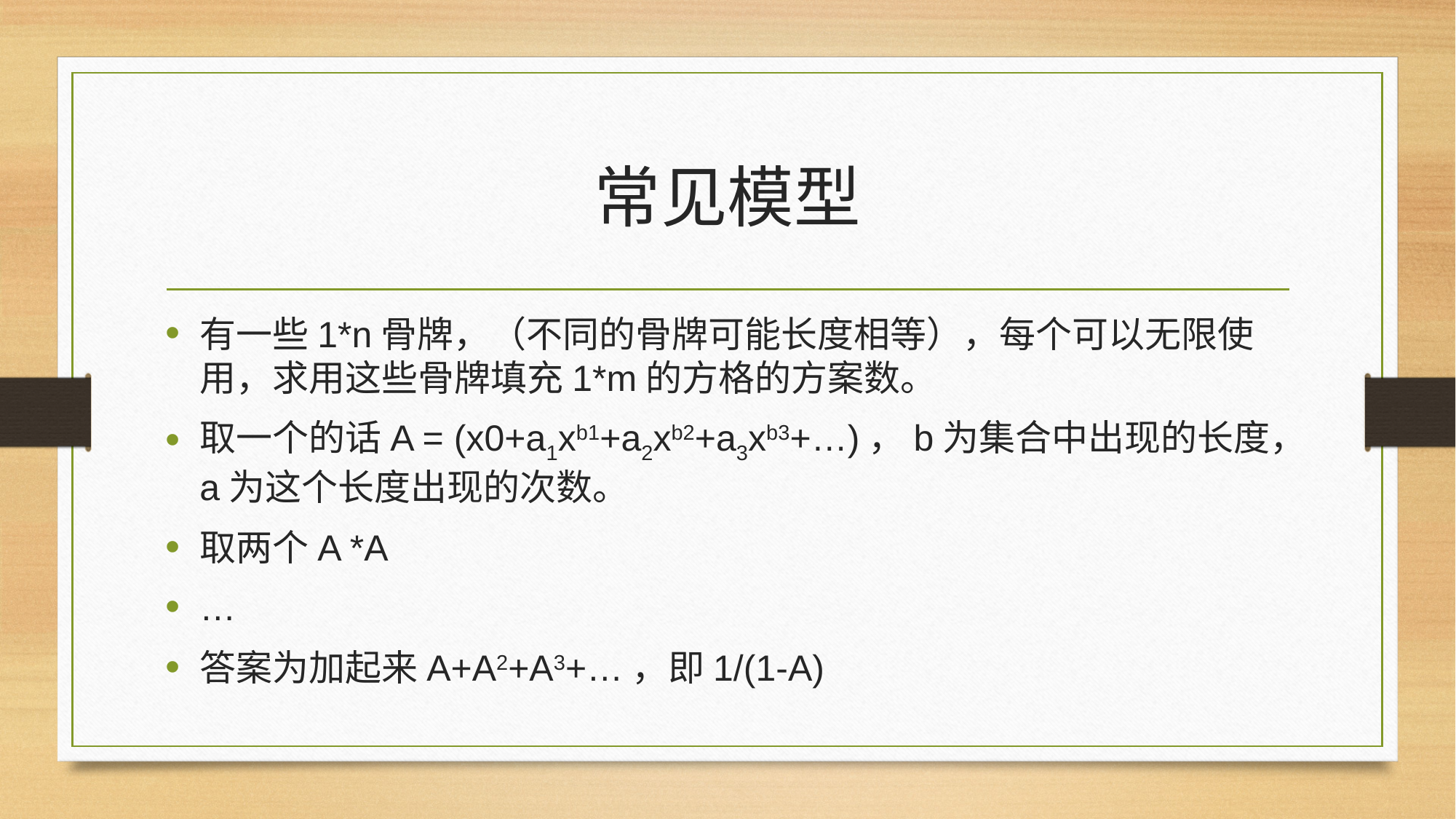

# 常见模型
有一些1*n骨牌，（不同的骨牌可能长度相等），每个可以无限使用，求用这些骨牌填充1*m的方格的方案数。
取一个的话A = (x0+a1xb1+a2xb2+a3xb3+…)，b为集合中出现的长度，a为这个长度出现的次数。
取两个A *A
…
答案为加起来A+A2+A3+…，即1/(1-A)